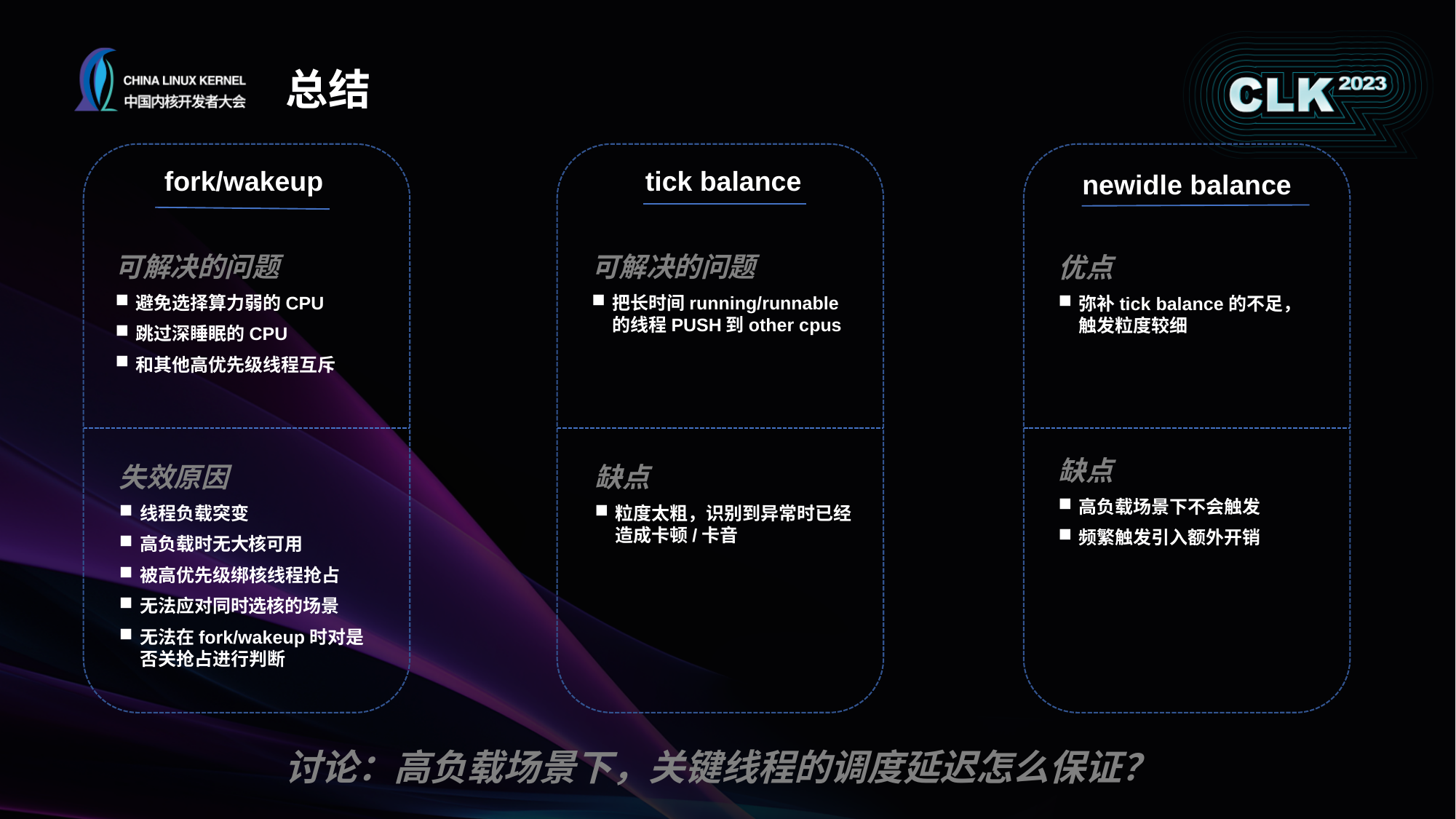

总结

tick balance
fork/wakeup
newidle balance
可解决的问题
避免选择算力弱的CPU
跳过深睡眠的CPU
和其他高优先级线程互斥
可解决的问题
把长时间running/runnable的线程PUSH到other cpus
优点
弥补tick balance的不足，触发粒度较细
缺点
高负载场景下不会触发
频繁触发引入额外开销
失效原因
线程负载突变
高负载时无大核可用
被高优先级绑核线程抢占
无法应对同时选核的场景
无法在fork/wakeup时对是否关抢占进行判断
缺点
粒度太粗，识别到异常时已经造成卡顿/卡音
讨论：高负载场景下，关键线程的调度延迟怎么保证？